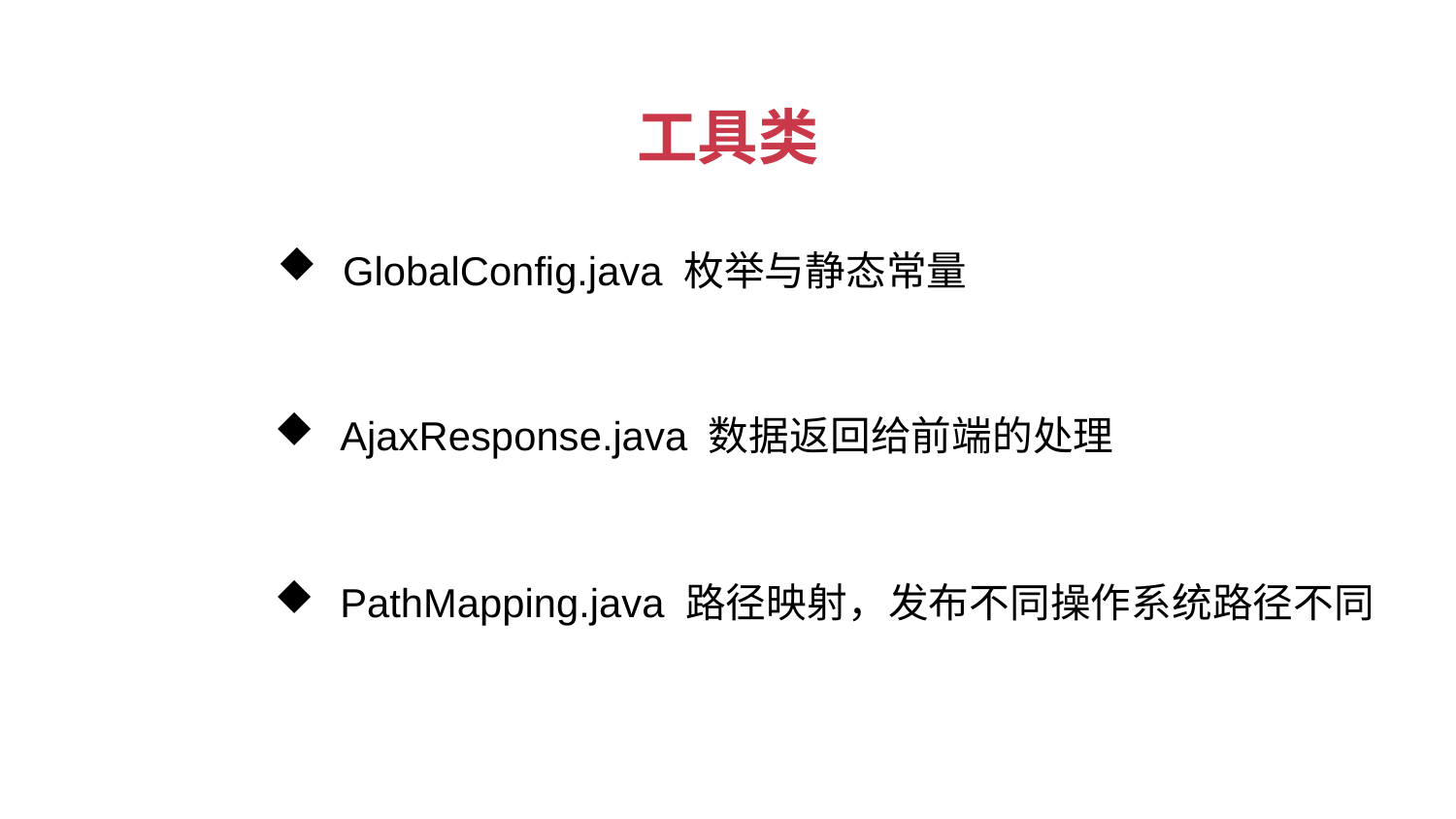

工具类
 GlobalConfig.java 枚举与静态常量
 AjaxResponse.java 数据返回给前端的处理
 PathMapping.java 路径映射，发布不同操作系统路径不同